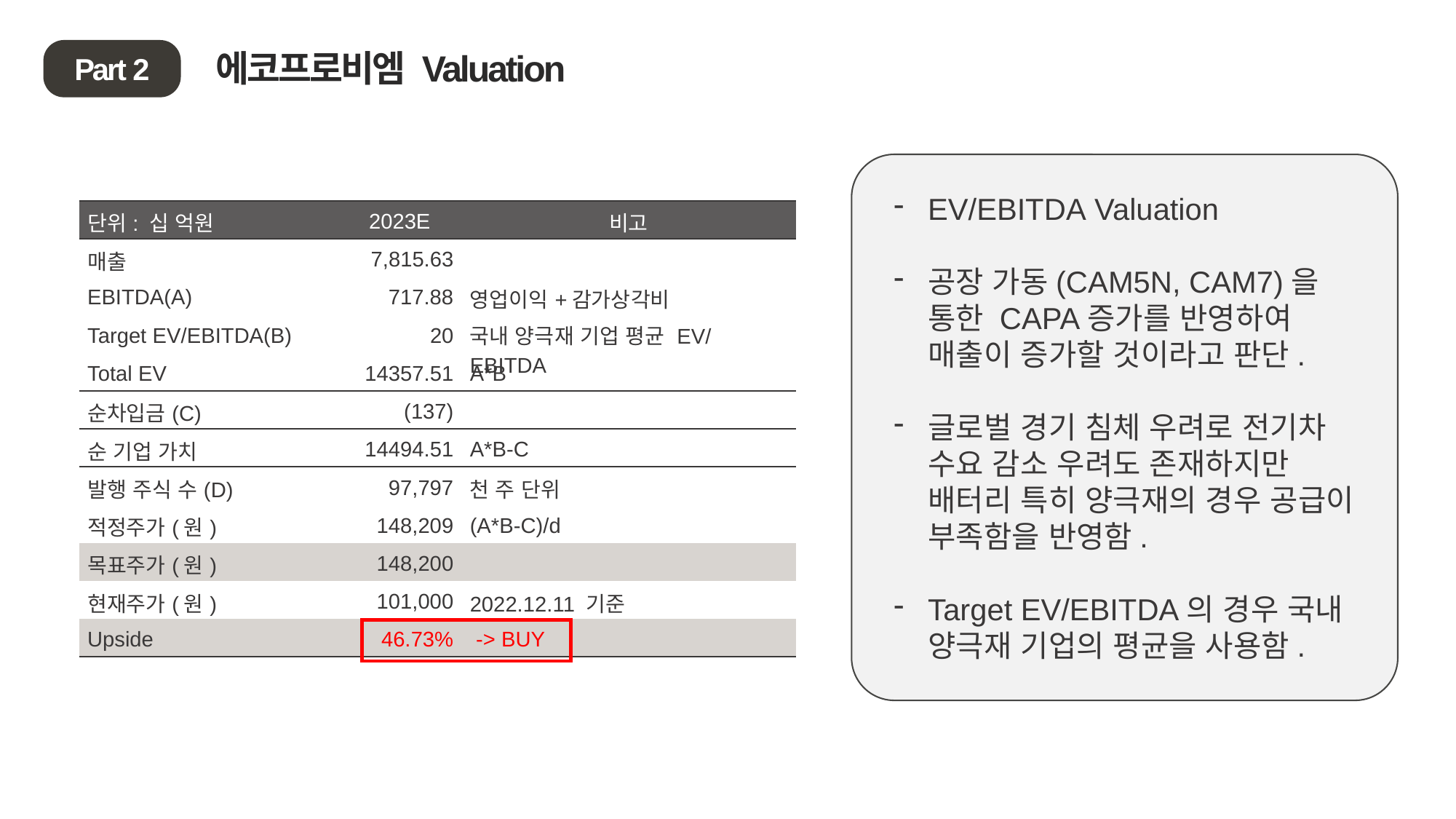

에코프로비엠 Valuation
Part 2

EV/EBITDA Valuation

공장 가동(CAM5N, CAM7)을 통한 CAPA증가를 반영하여 매출이 증가할 것이라고 판단.

글로벌 경기 침체 우려로 전기차 수요 감소 우려도 존재하지만 배터리 특히 양극재의 경우 공급이 부족함을 반영함.

Target EV/EBITDA의 경우 국내 양극재 기업의 평균을 사용함.
| 단위: 십 억원 | 2023E | 비고 |
| --- | --- | --- |
| 매출 | 7,815.63 |  |
| EBITDA(A) | 717.88 | 영업이익+감가상각비 |
| Target EV/EBITDA(B) | 20 | 국내 양극재 기업 평균 EV/EBITDA |
| Total EV | 14357.51 | A\*B |
| 순차입금(C) | (137) |  |
| 순 기업 가치 | 14494.51 | A\*B-C |
| 발행 주식 수(D) | 97,797 | 천 주 단위 |
| 적정주가(원) | 148,209 | (A\*B-C)/d |
| 목표주가(원) | 148,200 |  |
| 현재주가(원) | 101,000 | 2022.12.11 기준 |
| Upside | 46.73% | -> BUY |